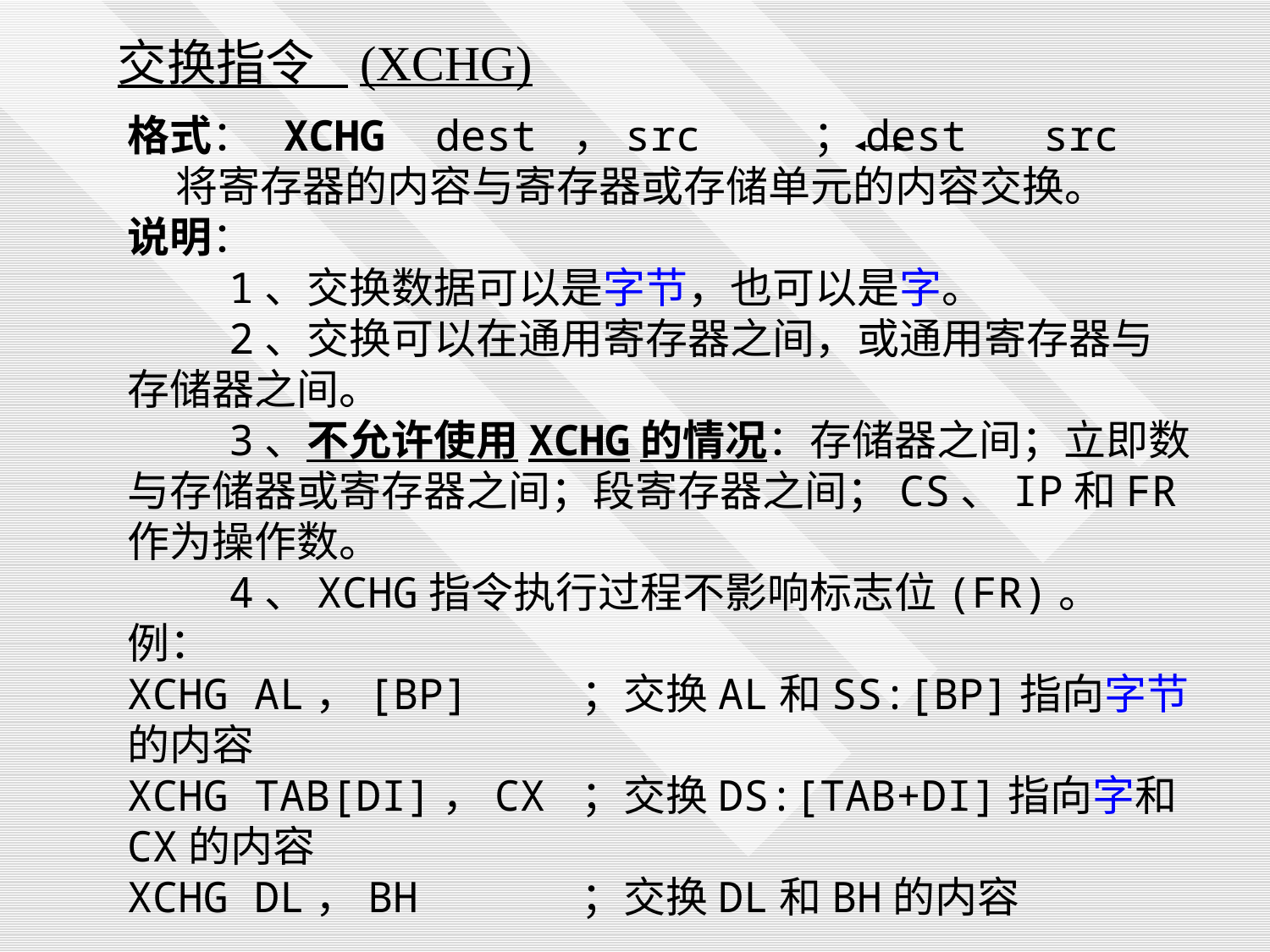

交换指令   (XCHG)
格式：  XCHG  dest ，src    ；dest   src
    将寄存器的内容与寄存器或存储单元的内容交换。
说明：
    1、交换数据可以是字节，也可以是字。
    2、交换可以在通用寄存器之间，或通用寄存器与存储器之间。
    3、不允许使用XCHG的情况：存储器之间；立即数与存储器或寄存器之间；段寄存器之间；CS、IP和FR作为操作数。
    4、XCHG指令执行过程不影响标志位(FR)。
例：
XCHG AL，[BP]    ；交换AL和SS:[BP]指向字节的内容
XCHG TAB[DI]，CX ；交换DS:[TAB+DI]指向字和CX的内容
XCHG DL，BH      ；交换DL和BH的内容